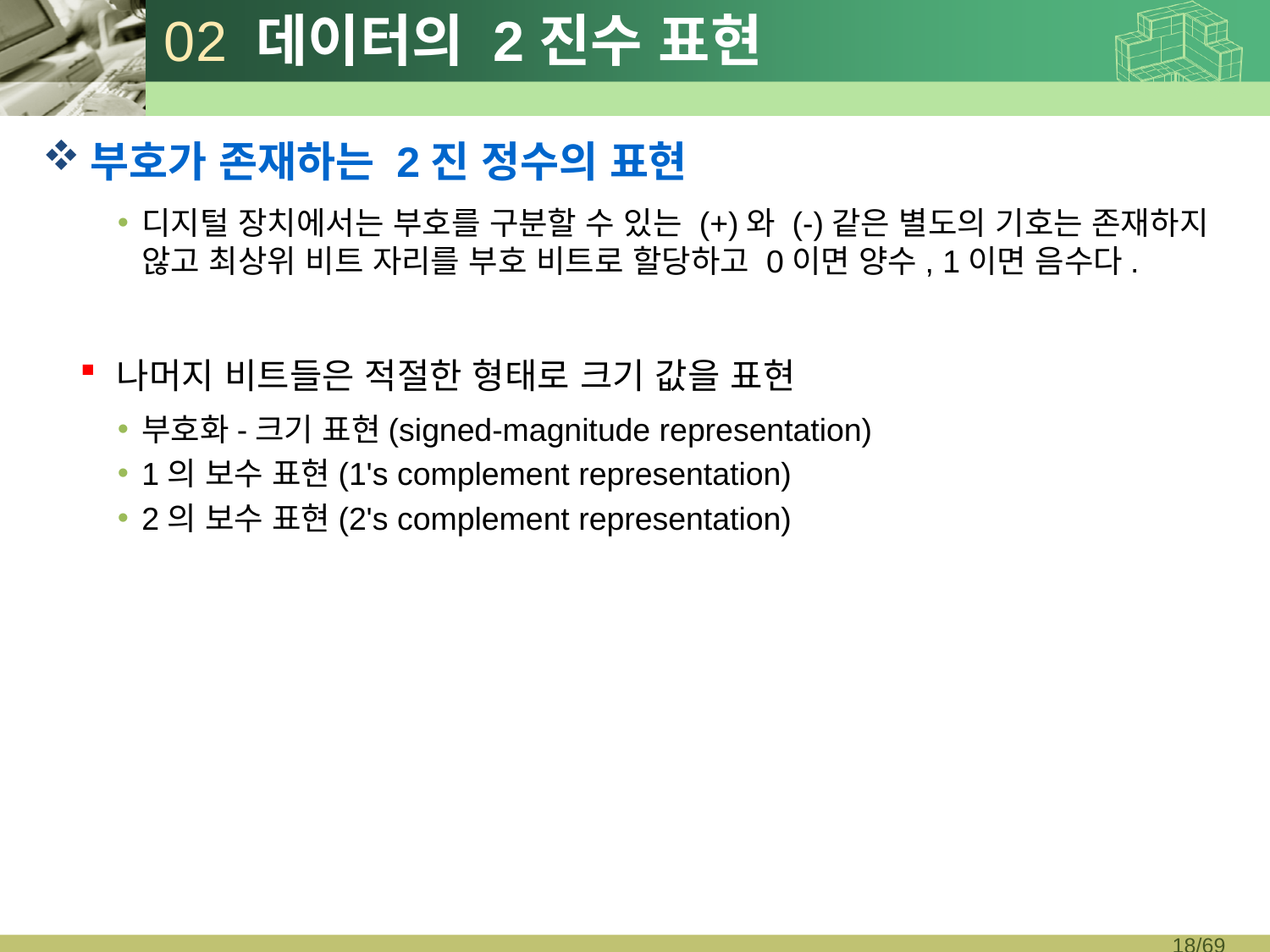

# 02 데이터의 2진수 표현
부호가 존재하는 2진 정수의 표현
디지털 장치에서는 부호를 구분할 수 있는 (+)와 (-)같은 별도의 기호는 존재하지 않고 최상위 비트 자리를 부호 비트로 할당하고 0이면 양수, 1이면 음수다.

나머지 비트들은 적절한 형태로 크기 값을 표현
부호화-크기 표현(signed-magnitude representation)
1의 보수 표현(1's complement representation)
2의 보수 표현(2's complement representation)